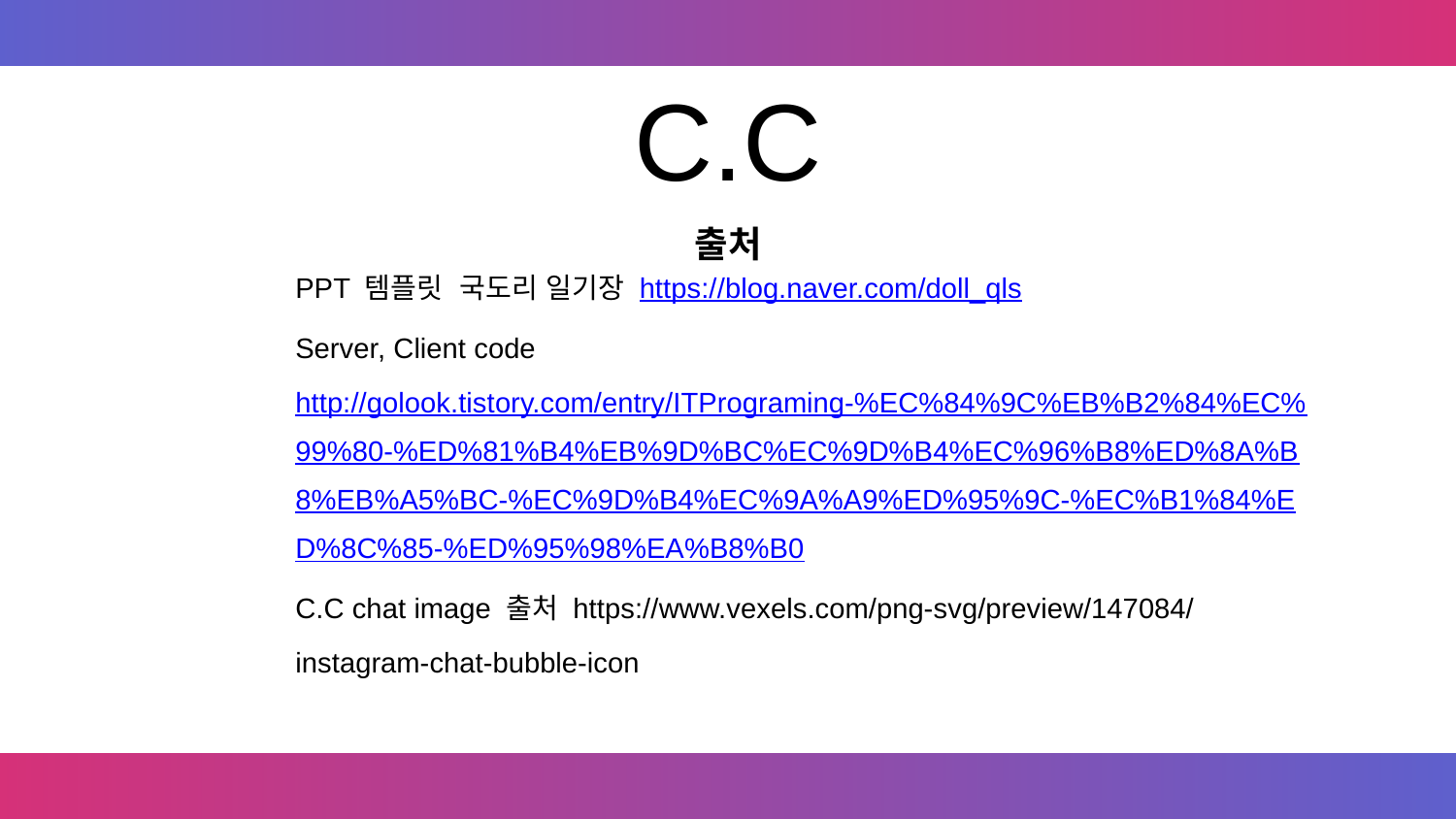

PPT 템플릿  국도리 일기장 https://blog.naver.com/doll_qls
Server, Client code http://golook.tistory.com/entry/ITPrograming-%EC%84%9C%EB%B2%84%EC%99%80-%ED%81%B4%EB%9D%BC%EC%9D%B4%EC%96%B8%ED%8A%B8%EB%A5%BC-%EC%9D%B4%EC%9A%A9%ED%95%9C-%EC%B1%84%ED%8C%85-%ED%95%98%EA%B8%B0
C.C chat image 출처 https://www.vexels.com/png-svg/preview/147084/instagram-chat-bubble-icon

출처